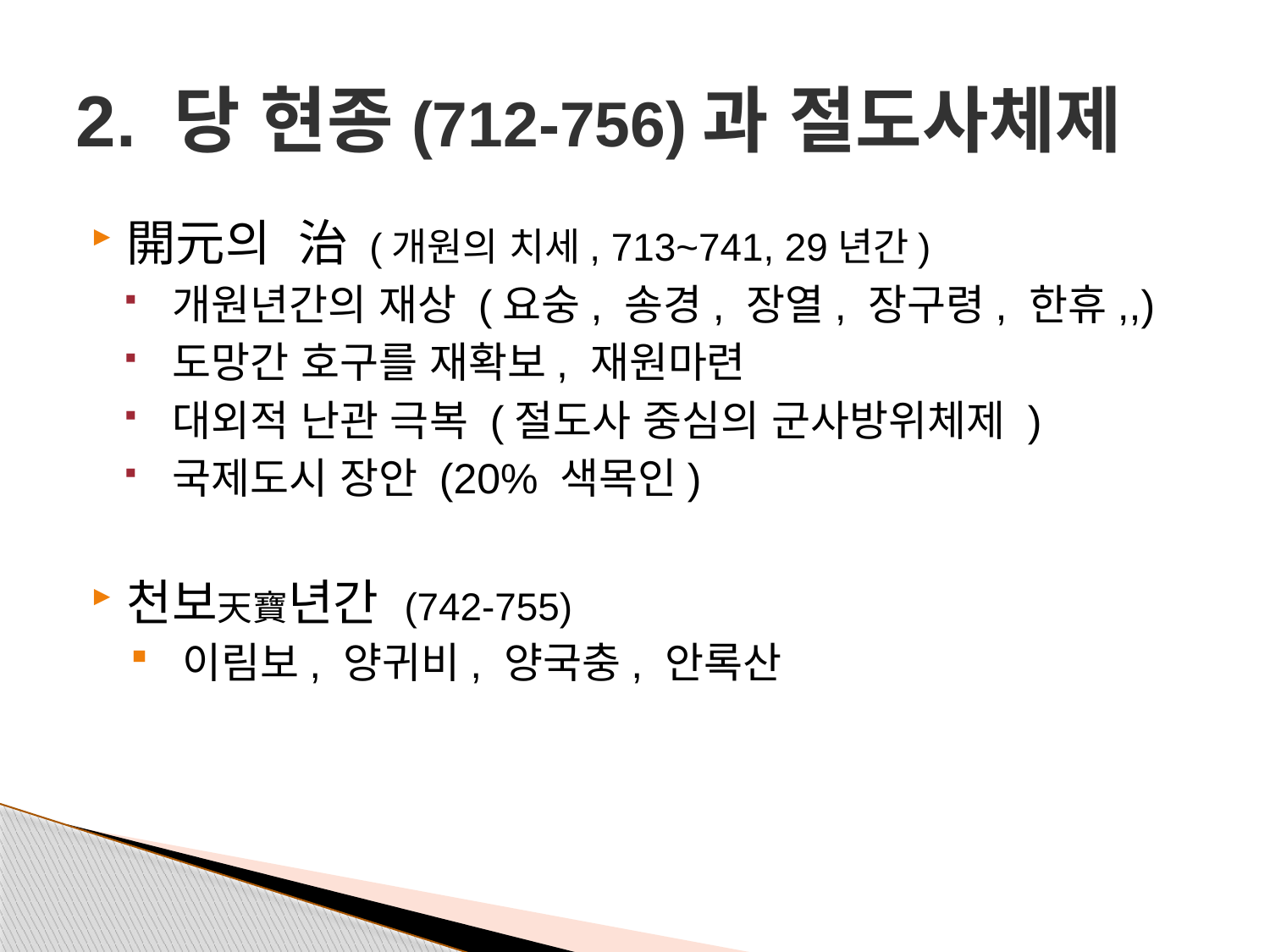

# 2. 당 현종(712-756)과 절도사체제
開元의  治 (개원의 치세, 713~741, 29년간)
개원년간의 재상 (요숭, 송경, 장열, 장구령, 한휴,,)
도망간 호구를 재확보, 재원마련
대외적 난관 극복 (절도사 중심의 군사방위체제 )
국제도시 장안 (20% 색목인)

천보天寶년간 (742-755)
 이림보, 양귀비, 양국충, 안록산